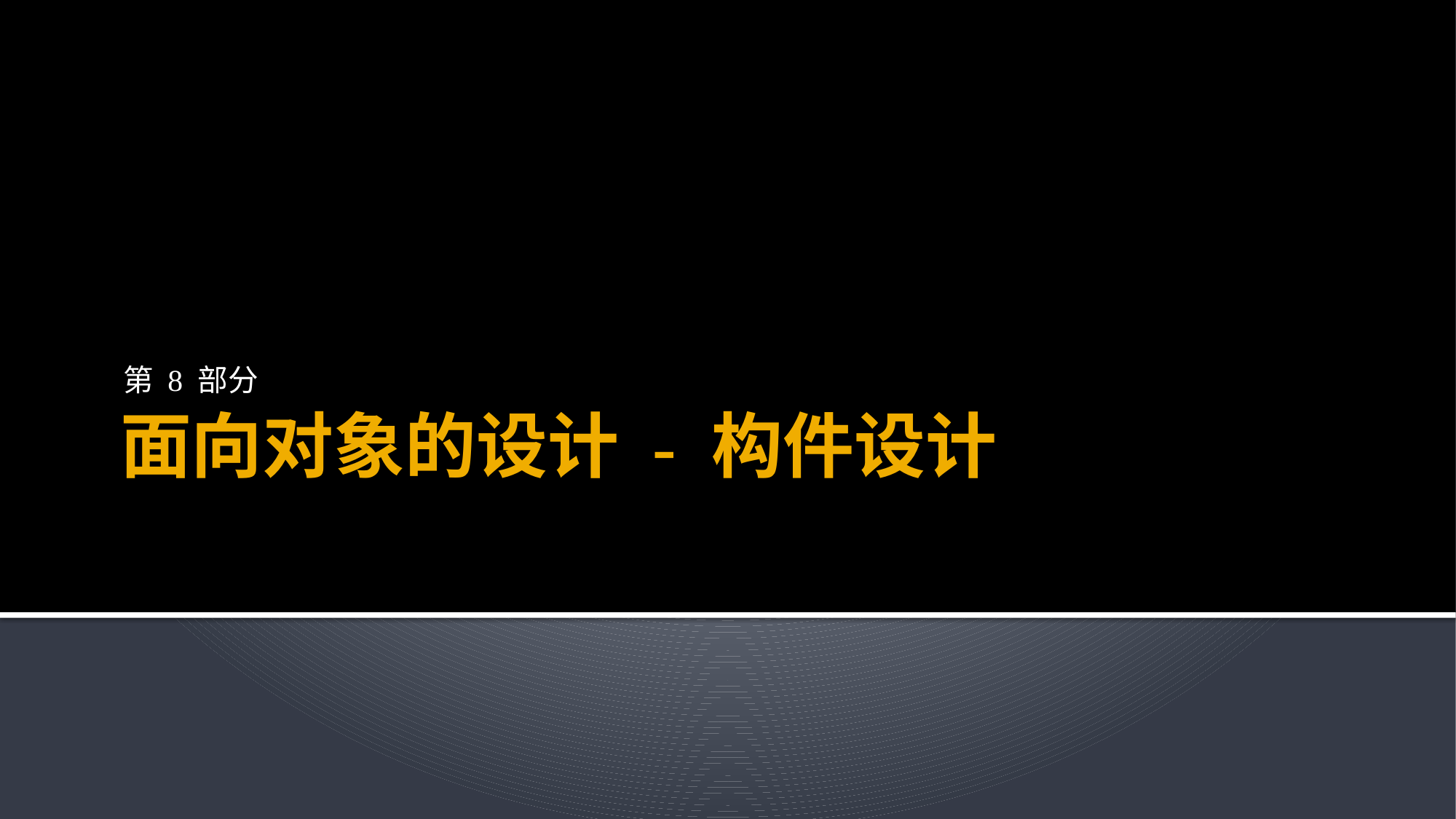

第 8 部分
# 面向对象的设计 - 构件设计